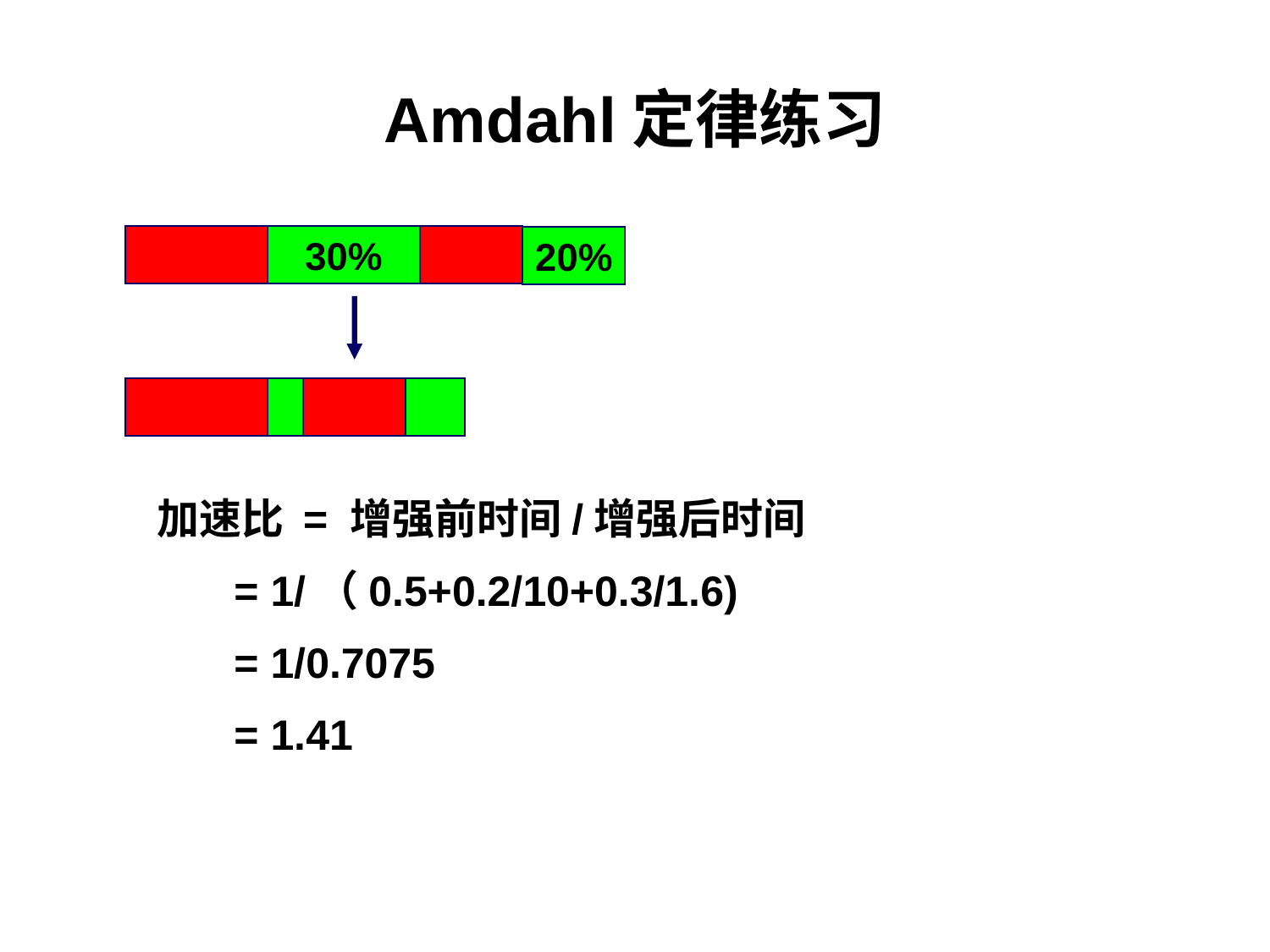

Amdahl定律练习

30%

20%

  加速比 = 增强前时间/增强后时间
         = 1/（0.5+0.2/10+0.3/1.6)
         = 1/0.7075
         = 1.41